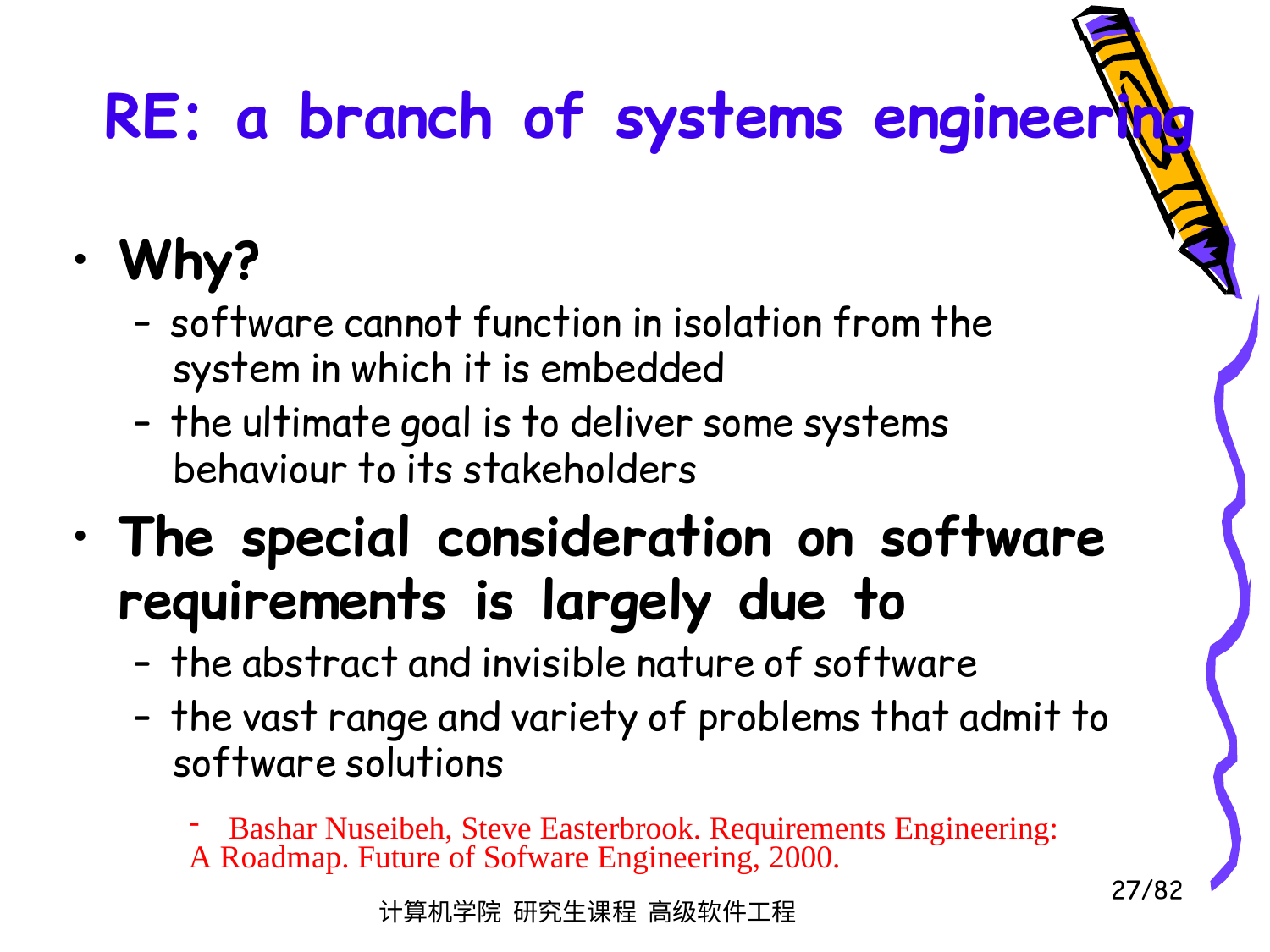

RE:  a  branch  of  systems  engineering

•  Why?
			–  software cannot function in isolation from the
				system in which it is embedded
			–  the ultimate goal is to deliver some systems
				behaviour to its stakeholders
•  The  special  consideration  on  software
		requirements  is  largely  due  to
			–  the abstract and invisible nature of software
			–  the vast range and variety of problems that admit to
				software solutions

Bashar Nuseibeh, Steve Easterbrook. Requirements Engineering:
A Roadmap. Future of Sofware Engineering, 2000.
27/82
	计算机学院  研究生课程  高级软件工程